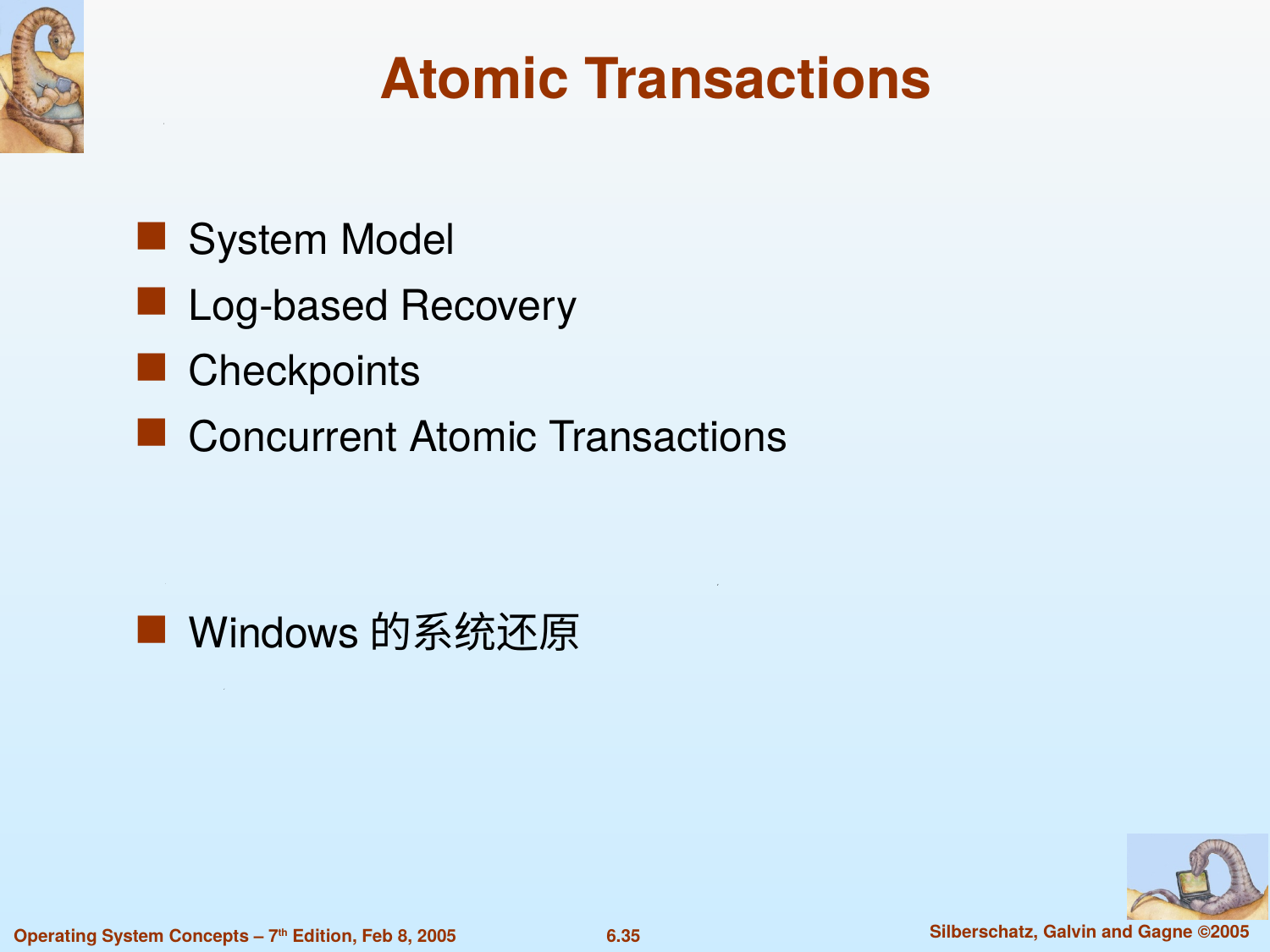

Atomic Transactions

System Model
Log-based Recovery
Checkpoints
Concurrent Atomic Transactions

Windows的系统还原